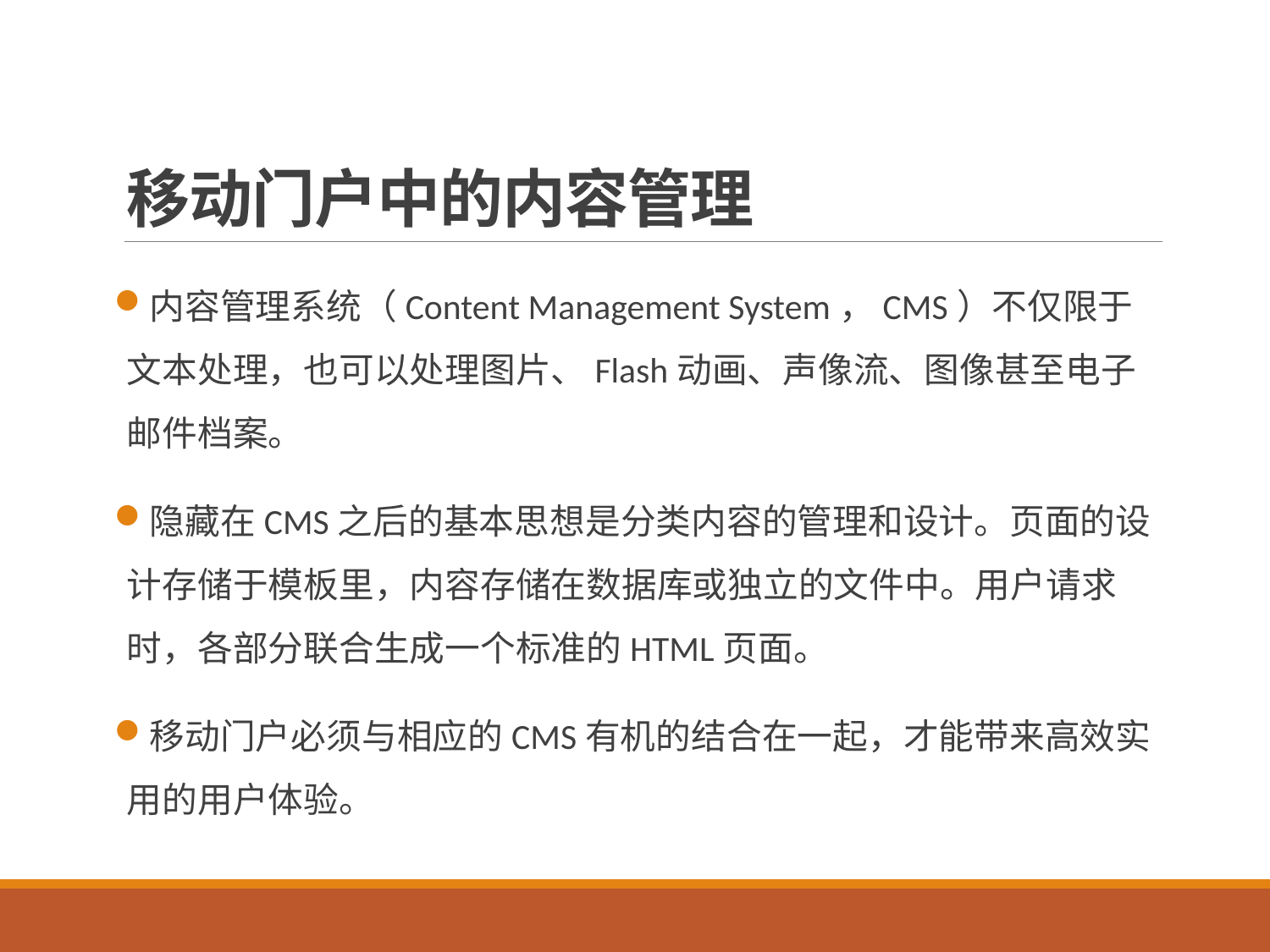

# 移动门户中的内容管理
内容管理系统（Content Management System，CMS）不仅限于文本处理，也可以处理图片、Flash动画、声像流、图像甚至电子邮件档案。
隐藏在CMS之后的基本思想是分类内容的管理和设计。页面的设计存储于模板里，内容存储在数据库或独立的文件中。用户请求时，各部分联合生成一个标准的HTML页面。
移动门户必须与相应的CMS有机的结合在一起，才能带来高效实用的用户体验。